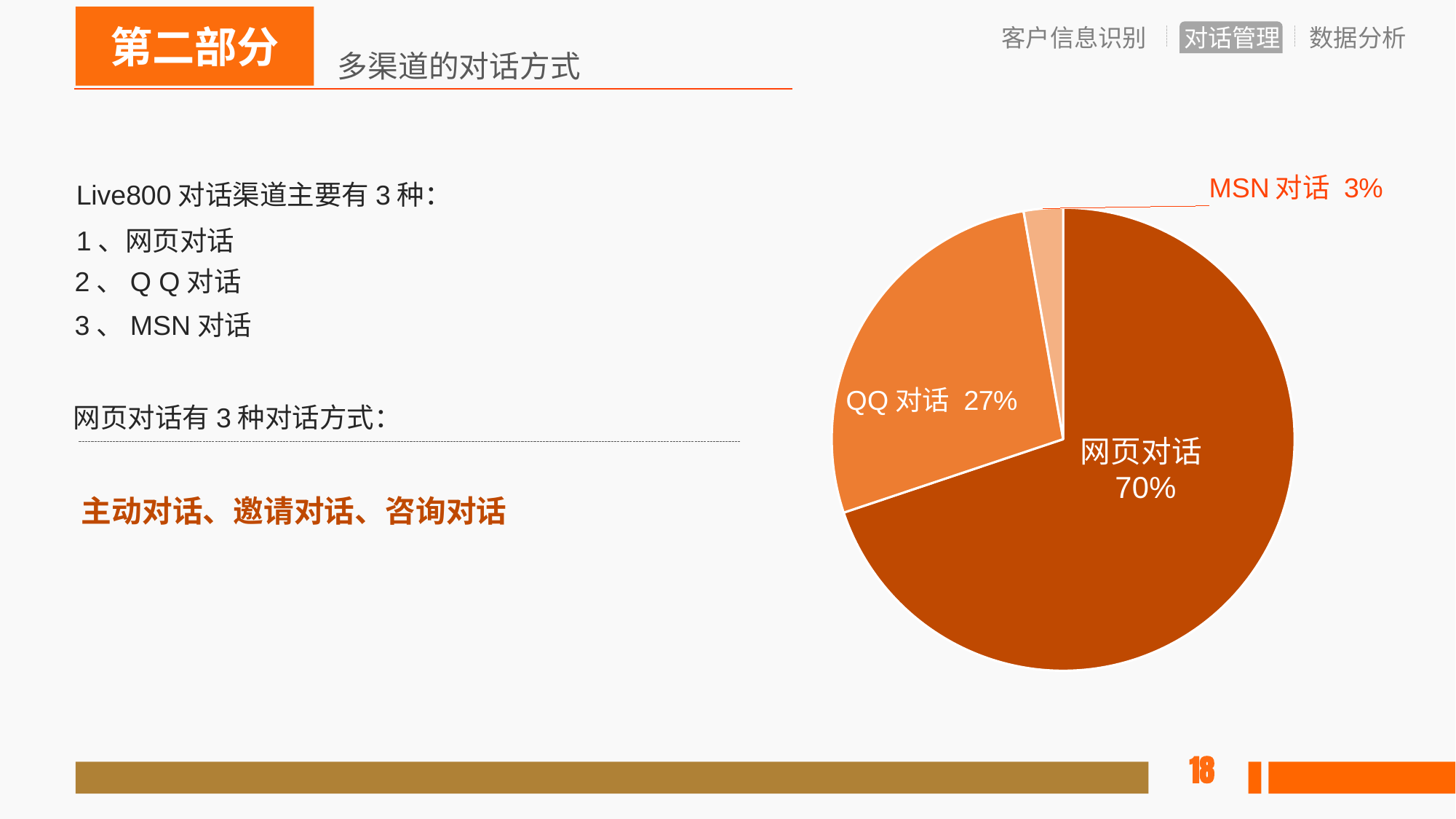

多渠道的对话方式

### Chart

| Category | 销售额 |
|---|---|
| 中国电信 | 0.6986301369863014 |
| 中国联通 | 0.273972602739726 |
| 中国移动 | 0.0273972602739726 |
Live800对话渠道主要有3种：
1、网页对话
2、Q Q对话
3、MSN对话
网页对话有3种对话方式：
主动对话、邀请对话、咨询对话